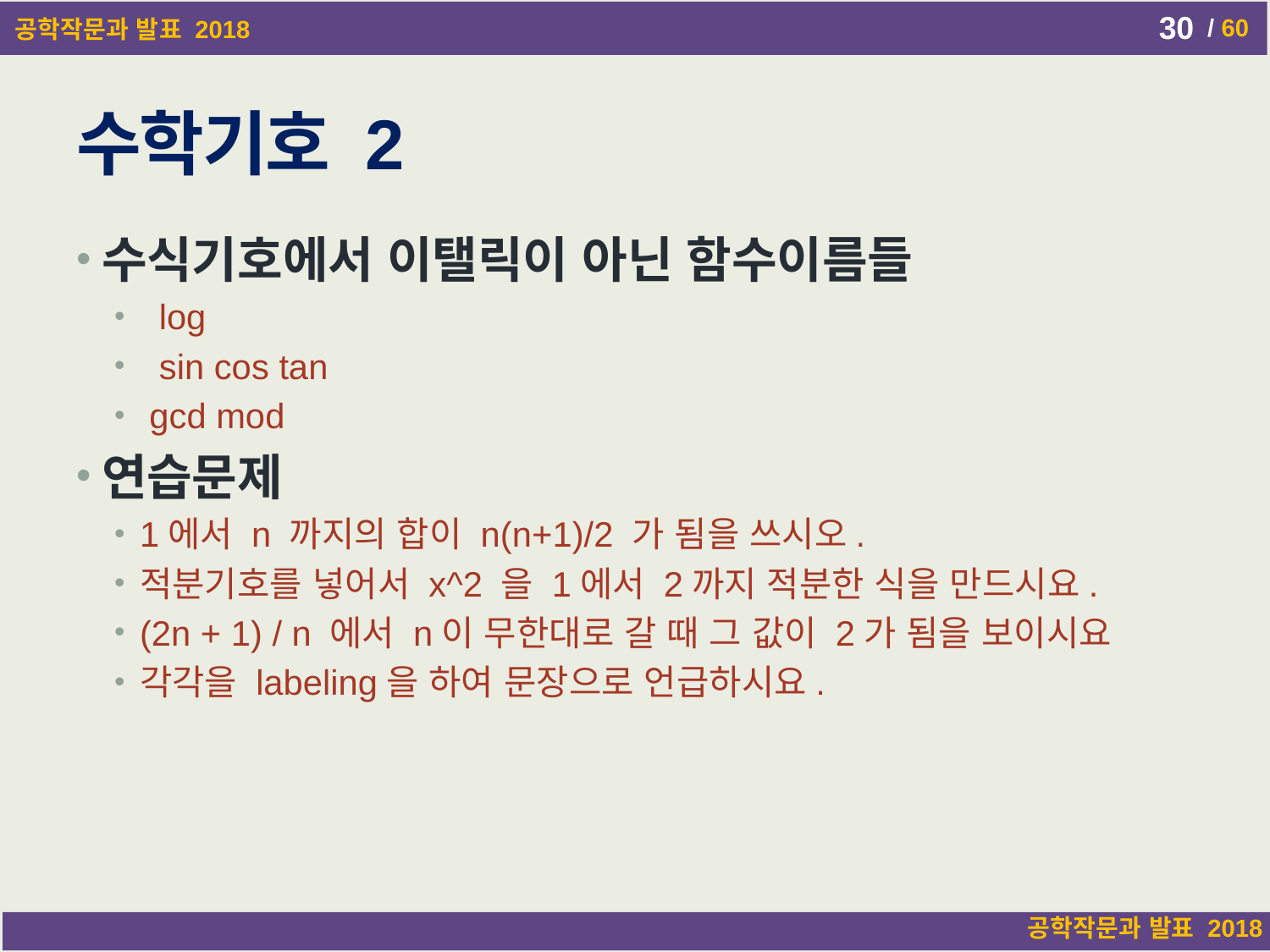

30
# 수학기호 2
수식기호에서 이탤릭이 아닌 함수이름들
  log
  sin cos tan
 gcd mod
연습문제
1에서 n 까지의 합이 n(n+1)/2 가 됨을 쓰시오.
적분기호를 넣어서 x^2 을 1에서 2까지 적분한 식을 만드시요.
(2n + 1) / n 에서 n이 무한대로 갈 때 그 값이 2가 됨을 보이시요
각각을 labeling을 하여 문장으로 언급하시요.